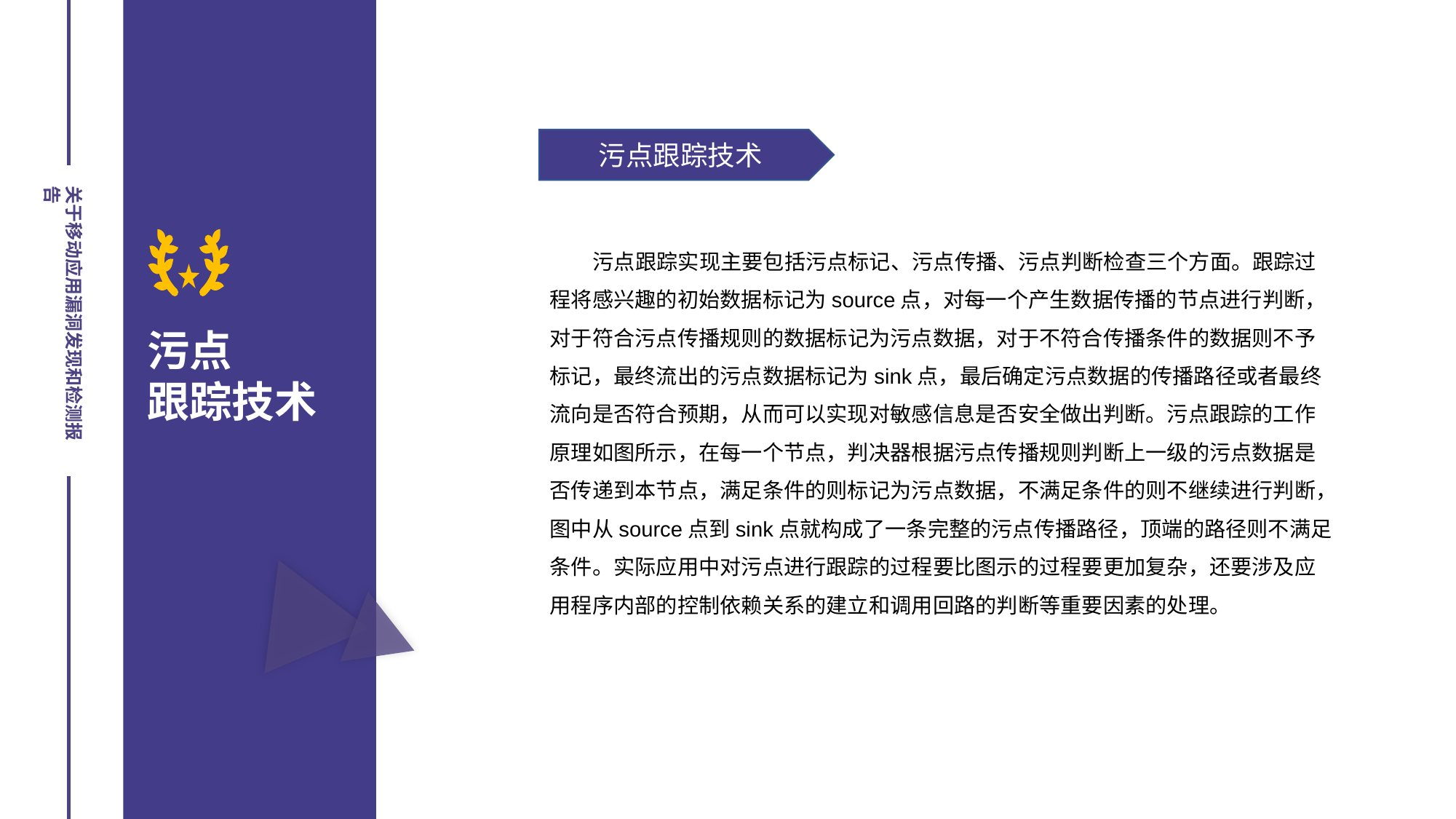

污点跟踪技术
22%
关于移动应用漏洞发现和检测报告

        污点跟踪实现主要包括污点标记、污点传播、污点判断检查三个方面。跟踪过程将感兴趣的初始数据标记为source点，对每一个产生数据传播的节点进行判断，对于符合污点传播规则的数据标记为污点数据，对于不符合传播条件的数据则不予标记，最终流出的污点数据标记为sink点，最后确定污点数据的传播路径或者最终流向是否符合预期，从而可以实现对敏感信息是否安全做出判断。污点跟踪的工作原理如图所示，在每一个节点，判决器根据污点传播规则判断上一级的污点数据是否传递到本节点，满足条件的则标记为污点数据，不满足条件的则不继续进行判断，图中从source点到sink点就构成了一条完整的污点传播路径，顶端的路径则不满足条件。实际应用中对污点进行跟踪的过程要比图示的过程要更加复杂，还要涉及应用程序内部的控制依赖关系的建立和调用回路的判断等重要因素的处理。
污点
跟踪技术